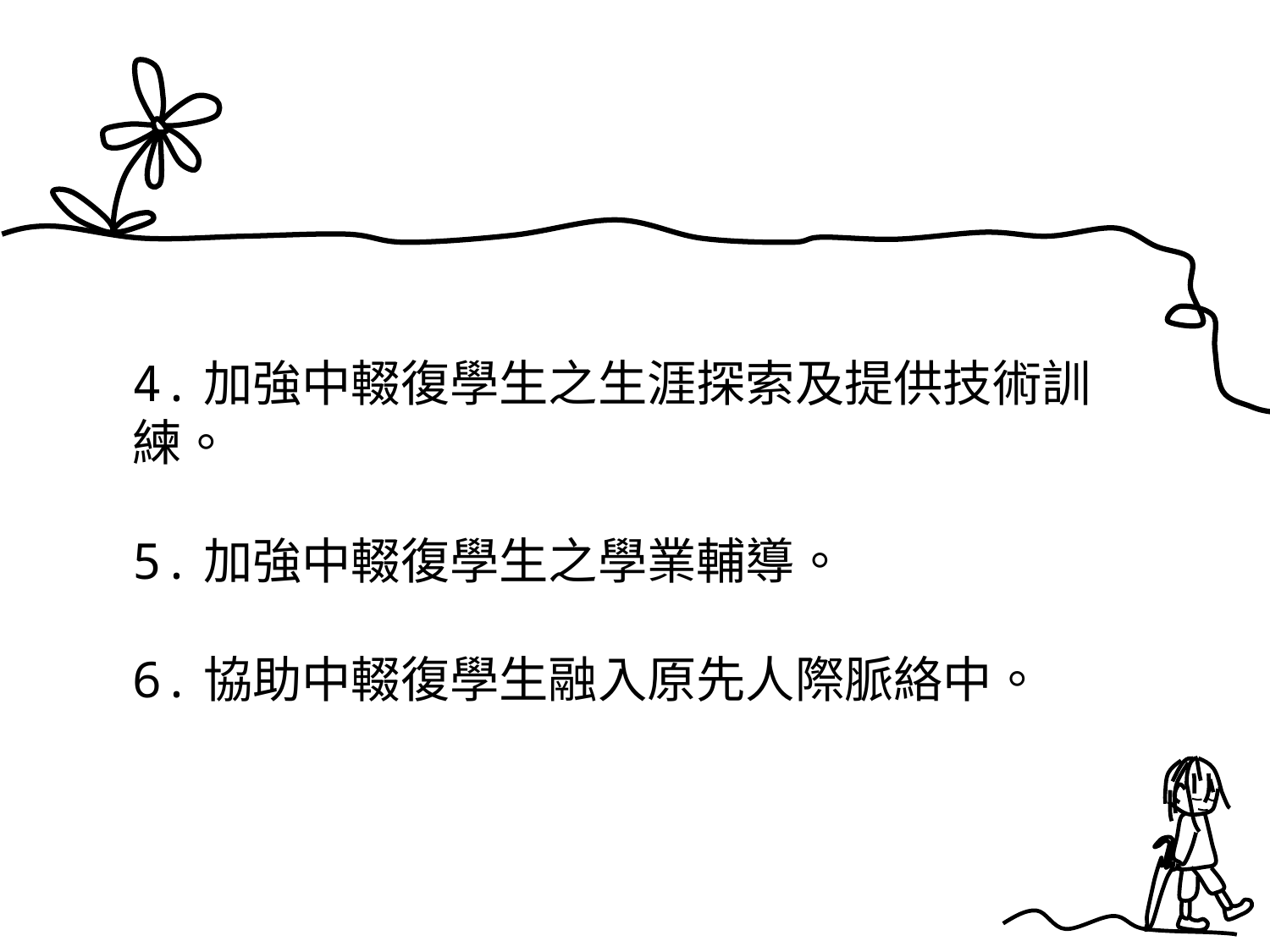

4.加強中輟復學生之生涯探索及提供技術訓練。

5.加強中輟復學生之學業輔導。

6.協助中輟復學生融入原先人際脈絡中。